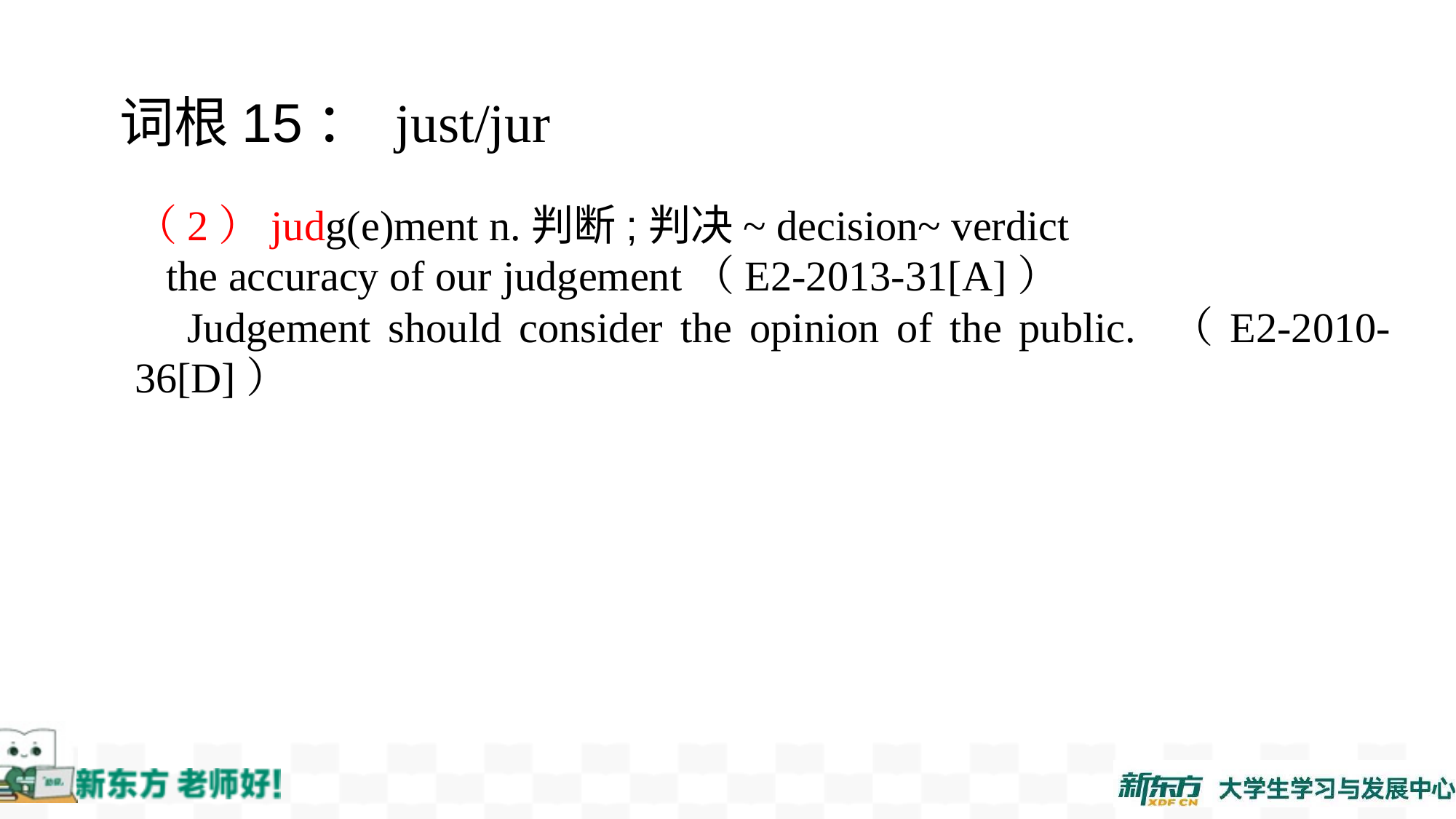

词根15： just/jur

（2）judg(e)ment n.判断;判决~ decision~ verdict
   the accuracy of our judgement（E2-2013-31[A]）
   Judgement should consider the opinion of the public. （E2-2010-36[D]）